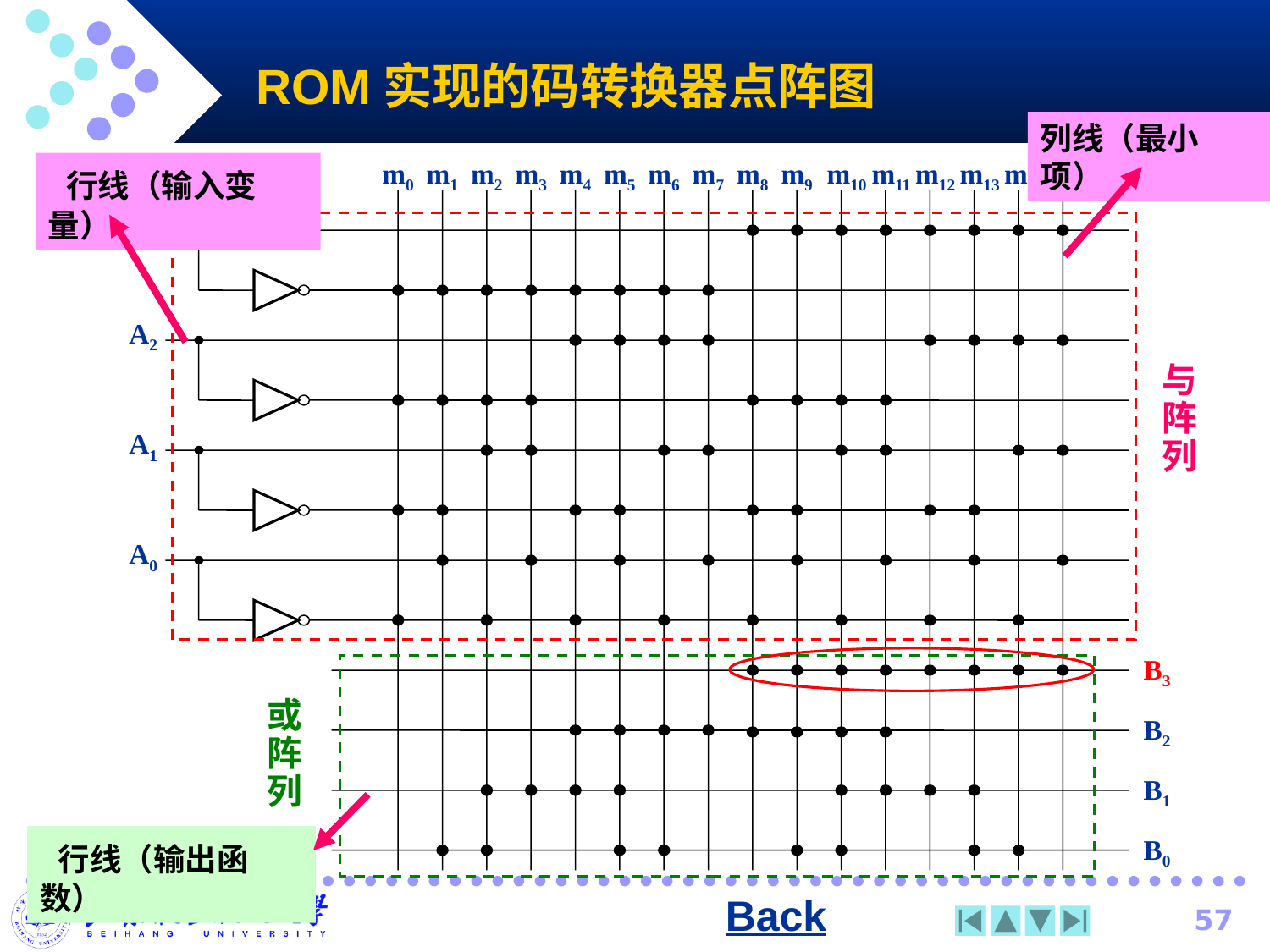

# ROM实现的码转换器点阵图
列线（最小项）
m0
m1
m2
m3

m4
m5
m6
m7

m8
m9
m10
m11
m12
m13
m14
m15

A3

A2

A1

A0

B3

B2

B1

B0

 行线（输入变量）

与阵列

或阵列

 行线（输出函数）
Back
57